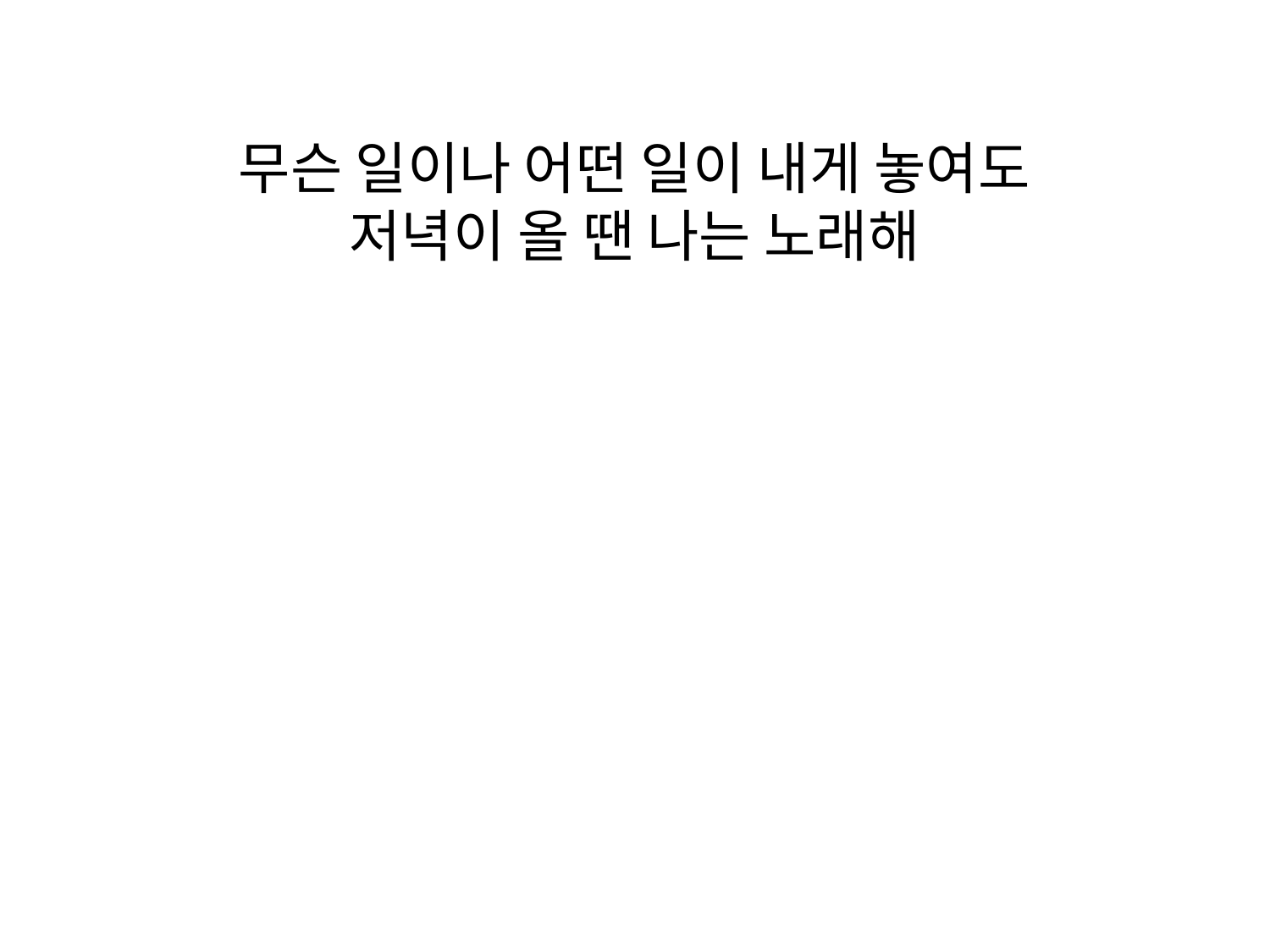

#
무슨 일이나 어떤 일이 내게 놓여도
저녁이 올 땐 나는 노래해